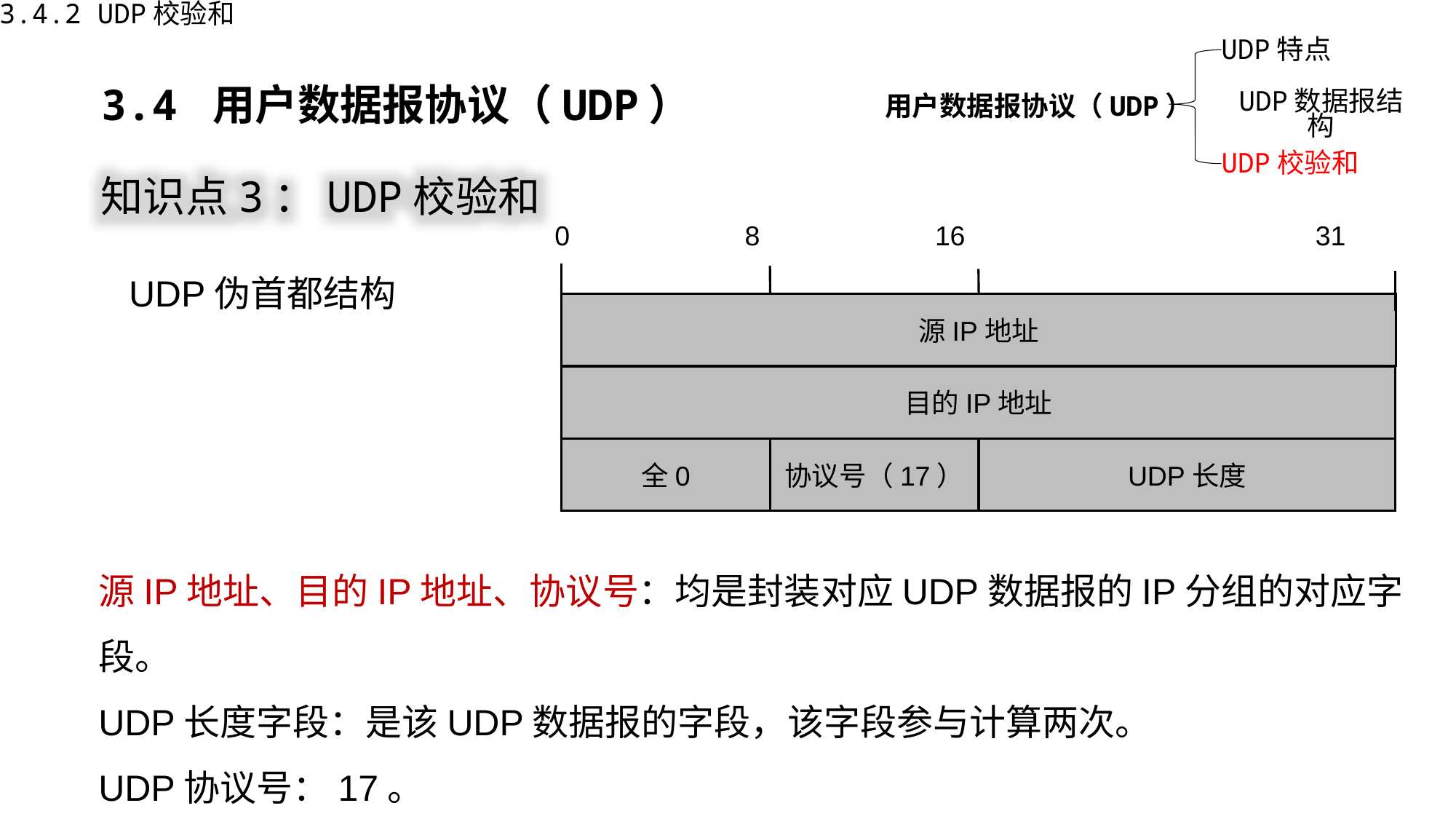

3.4.2 UDP校验和
UDP特点

用户数据报协议（UDP）
UDP数据报结构
UDP校验和
3.4 用户数据报协议（UDP）
知识点3：UDP校验和
0                       8                       16                                              31
源IP地址
目的IP地址
全0
协议号（17）
UDP长度
UDP伪首都结构
源IP地址、目的IP地址、协议号：均是封装对应UDP数据报的IP分组的对应字段。
UDP长度字段：是该UDP数据报的字段，该字段参与计算两次。
UDP协议号：17。